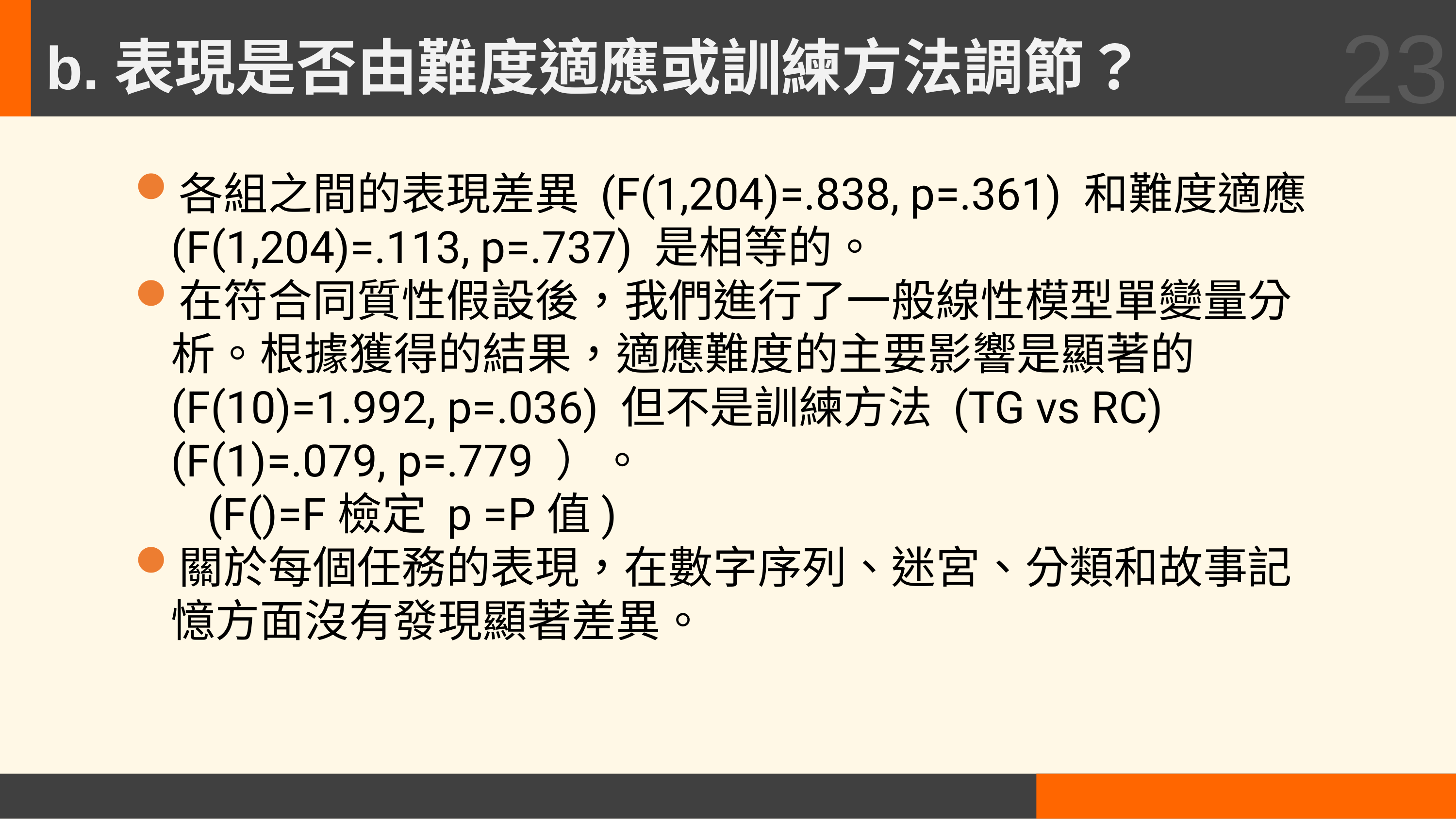

23
# b.表現是否由難度適應或訓練方法調節？
各組之間的表現差異 (F(1,204)=.838, p=.361) 和難度適應 (F(1,204)=.113, p=.737) 是相等的。
在符合同質性假設後，我們進行了一般線性模型單變量分析。根據獲得的結果，適應難度的主要影響是顯著的 (F(10)=1.992, p=.036) 但不是訓練方法 (TG vs RC) (F(1)=.079, p=.779 ）。
	(F()=F檢定 p =P值)
關於每個任務的表現，在數字序列、迷宮、分類和故事記憶方面沒有發現顯著差異。